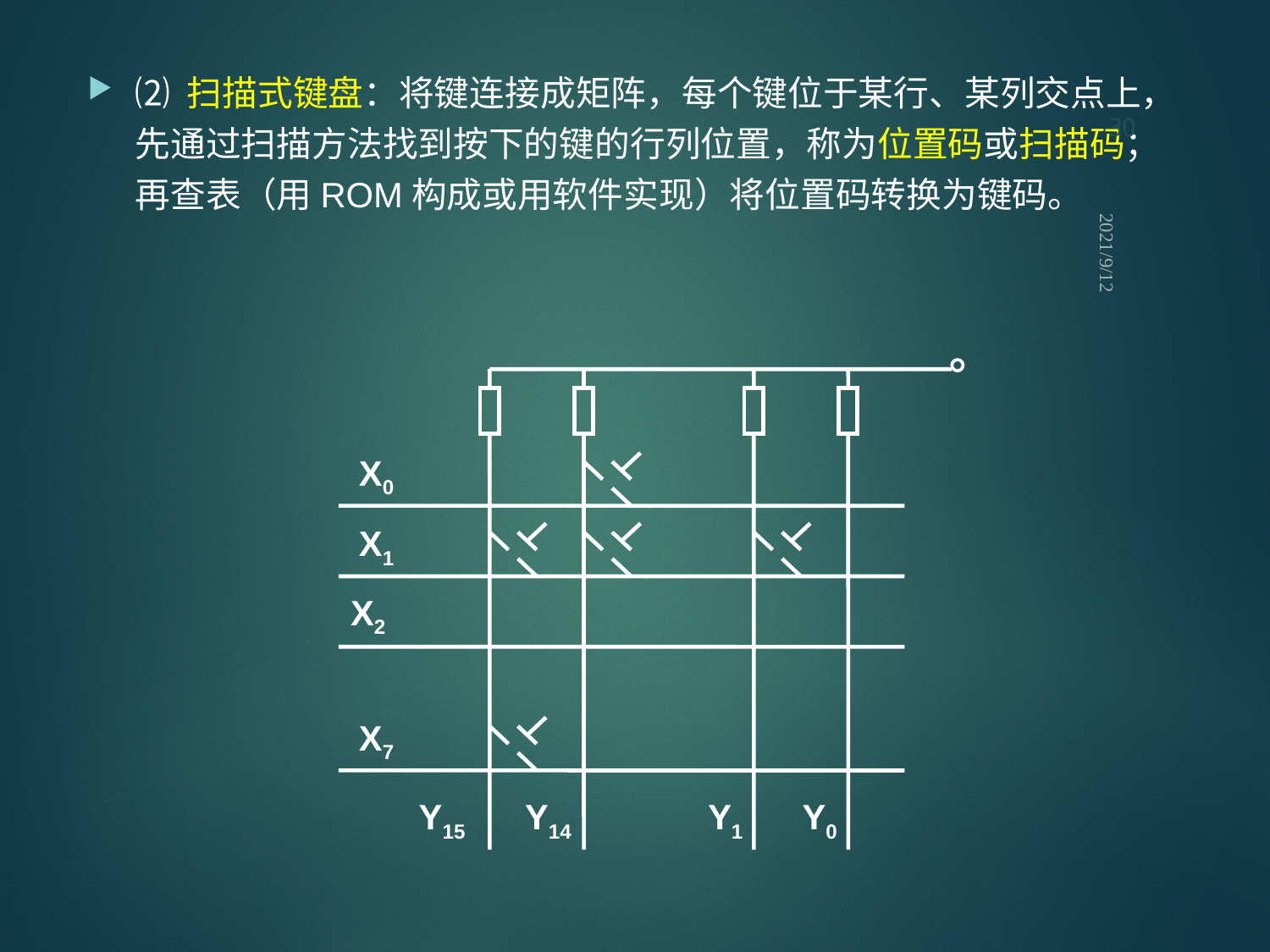

30
⑵ 扫描式键盘：将键连接成矩阵，每个键位于某行、某列交点上，先通过扫描方法找到按下的键的行列位置，称为位置码或扫描码；再查表（用ROM构成或用软件实现）将位置码转换为键码。
2021/9/12

X0

X1

X2

X7

Y15
Y14
Y1
Y0